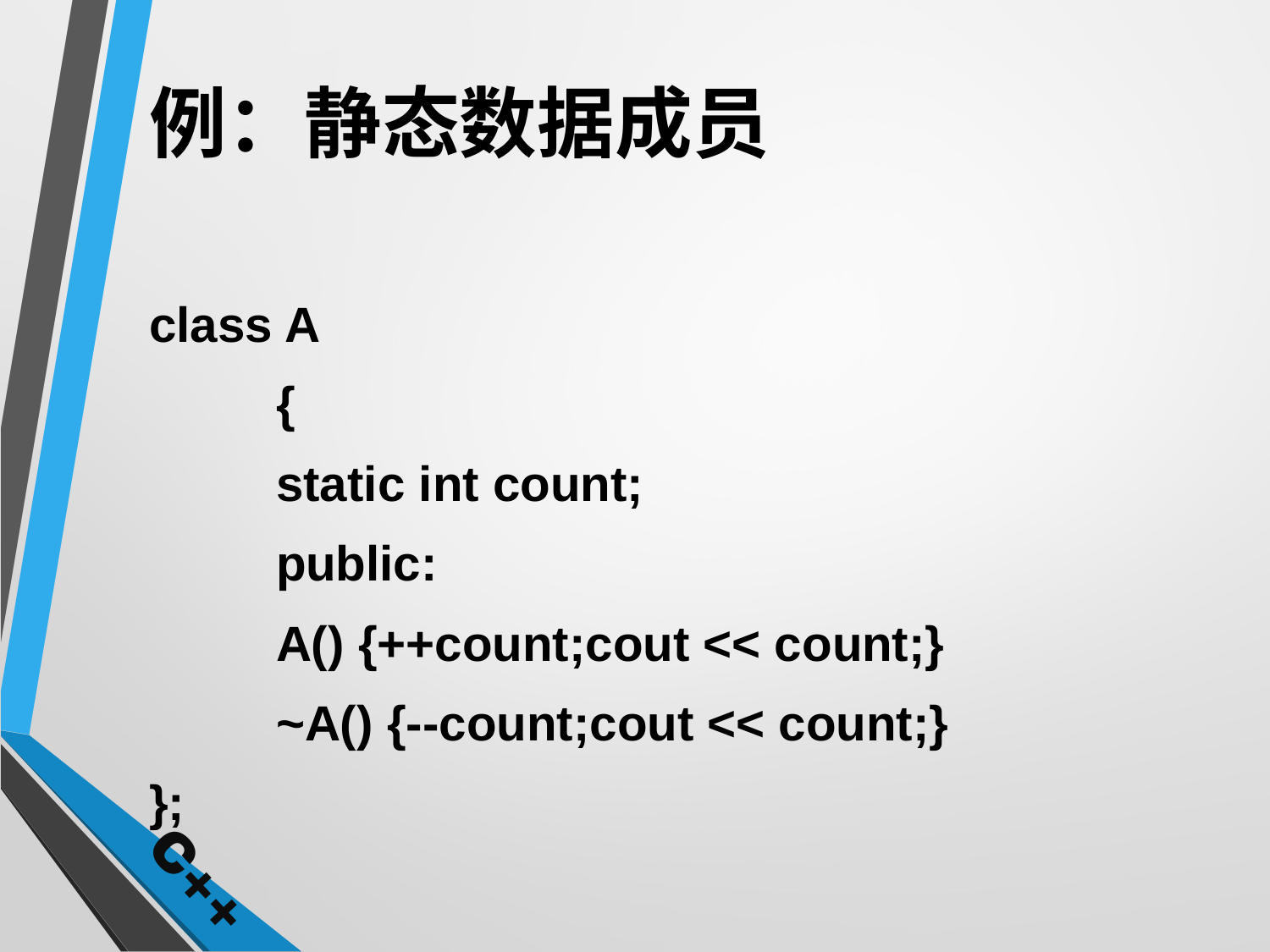

# 例：静态数据成员
class A
	{
	static int count;
	public:
	A() {++count;cout << count;}
	~A() {--count;cout << count;}
};